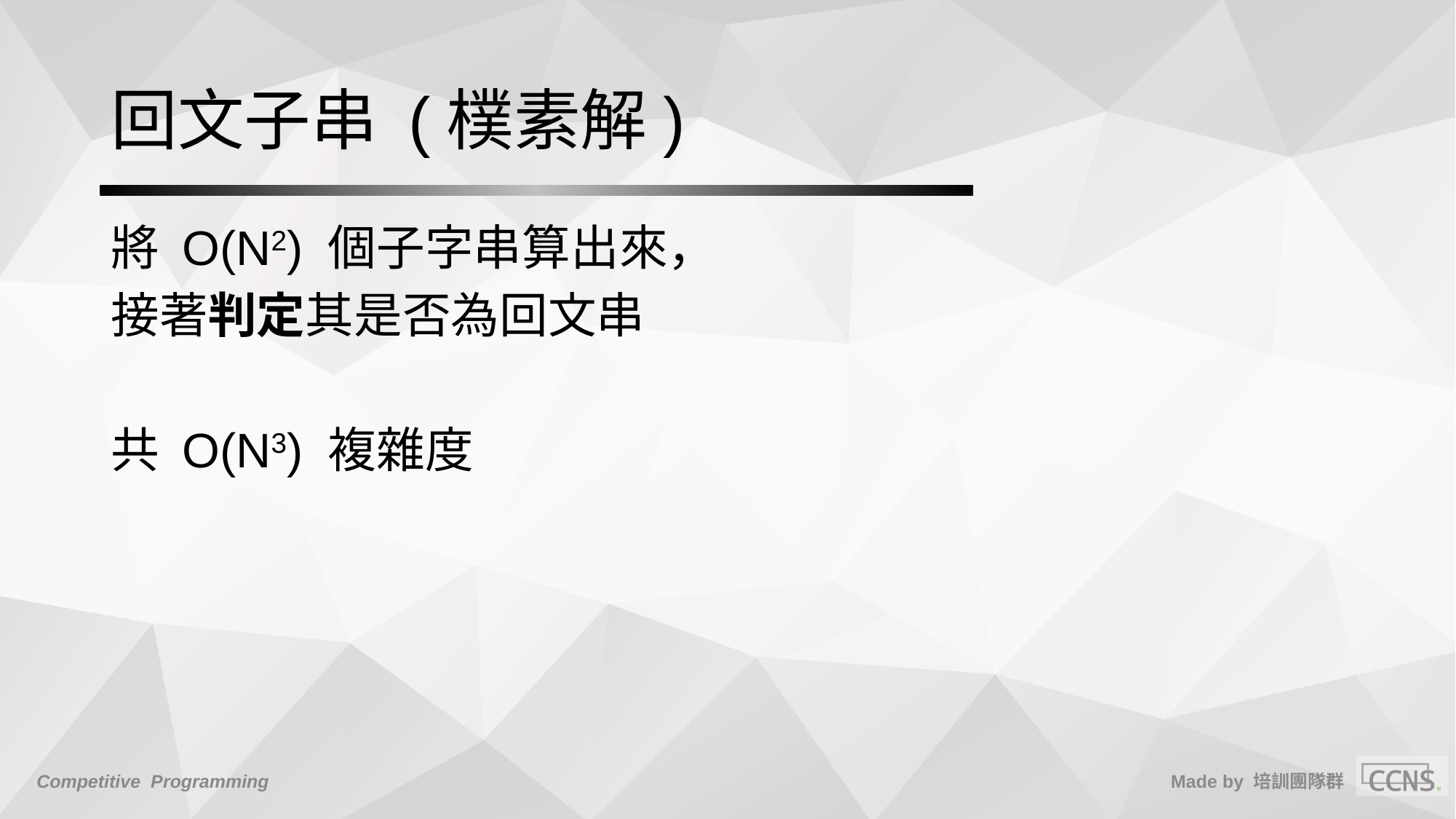

# 回文子串 (樸素解)
將 O(N2) 個子字串算出來，
接著判定其是否為回文串

共 O(N3) 複雜度